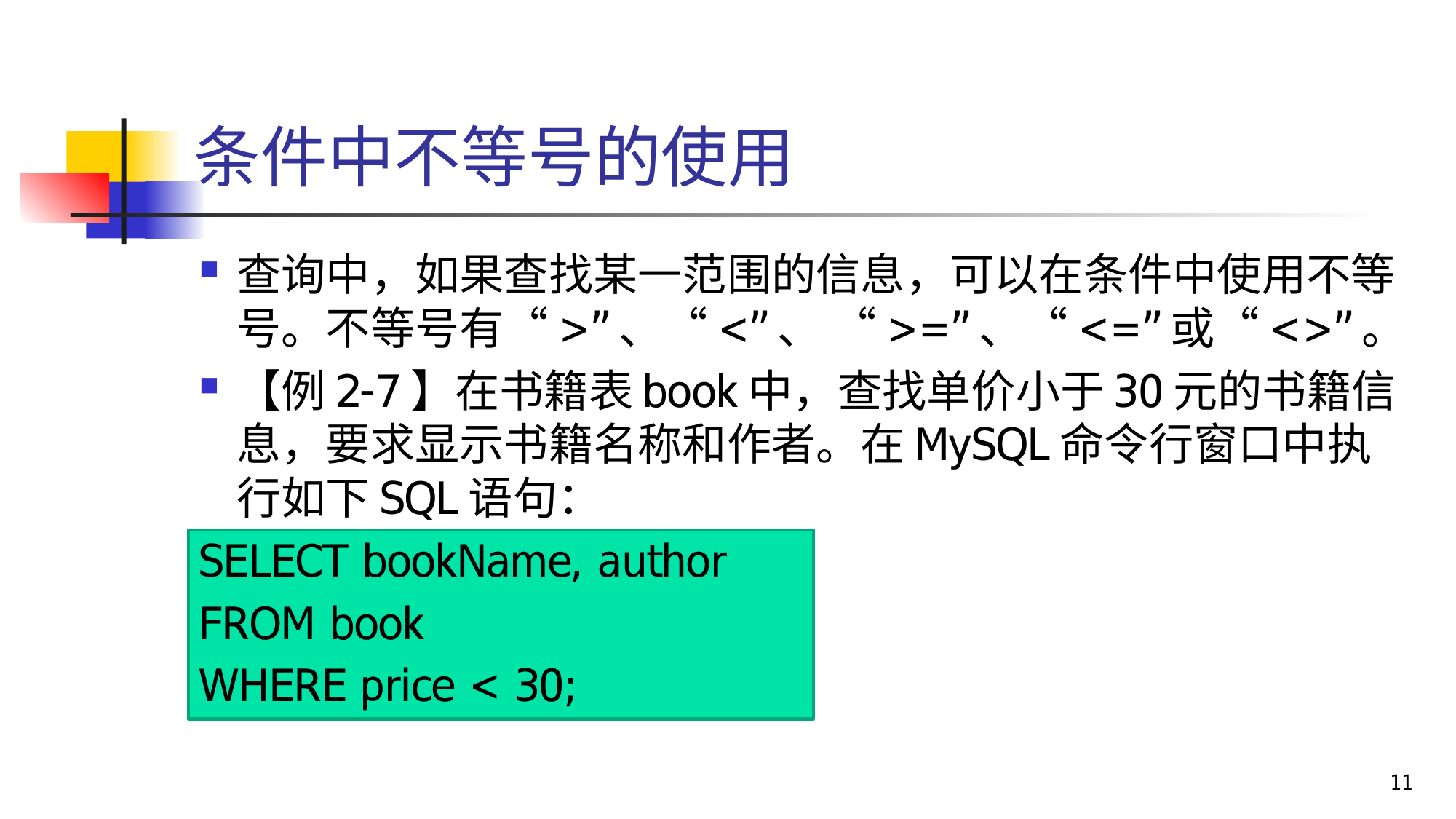

# 条件中不等号的使用
查询中，如果查找某一范围的信息，可以在条件中使用不等号。不等号有“>”、“<”、 “>=”、“<=”或“<>”。
【例2-7】在书籍表book中，查找单价小于30元的书籍信息，要求显示书籍名称和作者。在MySQL命令行窗口中执行如下SQL语句：
SELECT bookName, author
FROM book
WHERE price < 30;

11